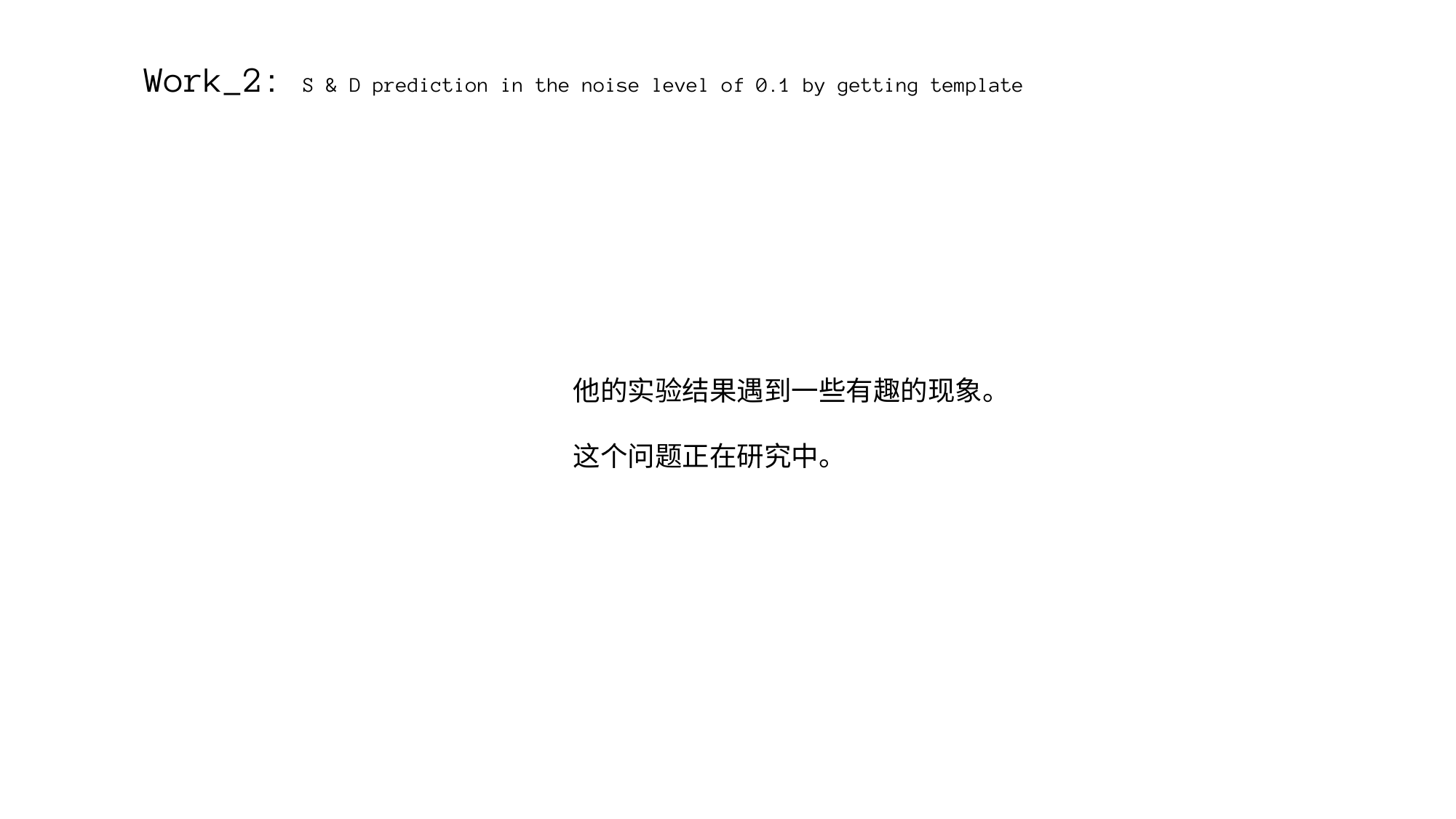

Work_2: S & D prediction in the noise level of 0.1 by getting template
他的实验结果遇到一些有趣的现象。

这个问题正在研究中。